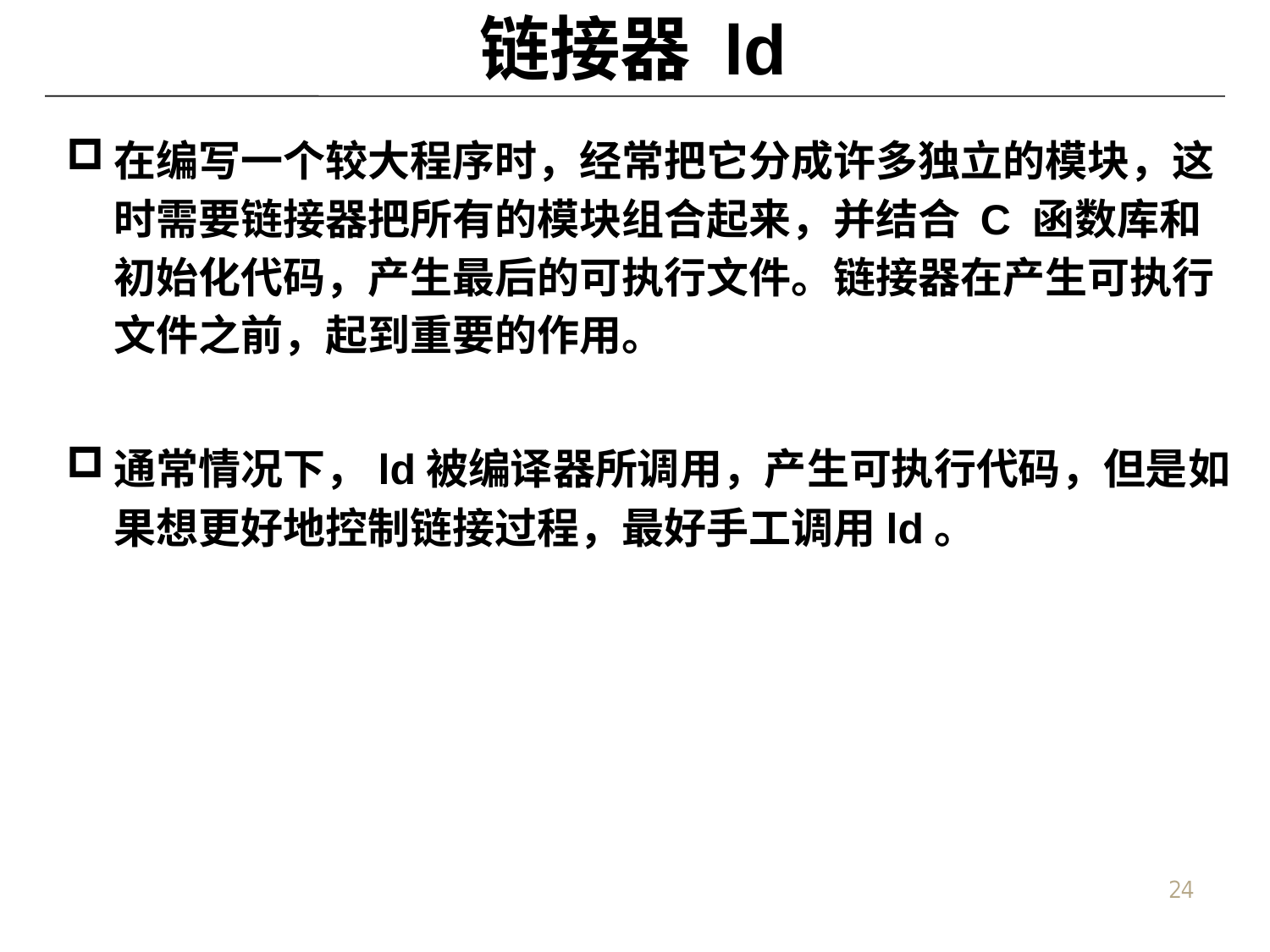

# 链接器 ld
在编写一个较大程序时，经常把它分成许多独立的模块，这时需要链接器把所有的模块组合起来，并结合 C 函数库和初始化代码，产生最后的可执行文件。链接器在产生可执行文件之前，起到重要的作用。

通常情况下，ld被编译器所调用，产生可执行代码，但是如果想更好地控制链接过程，最好手工调用ld。
24